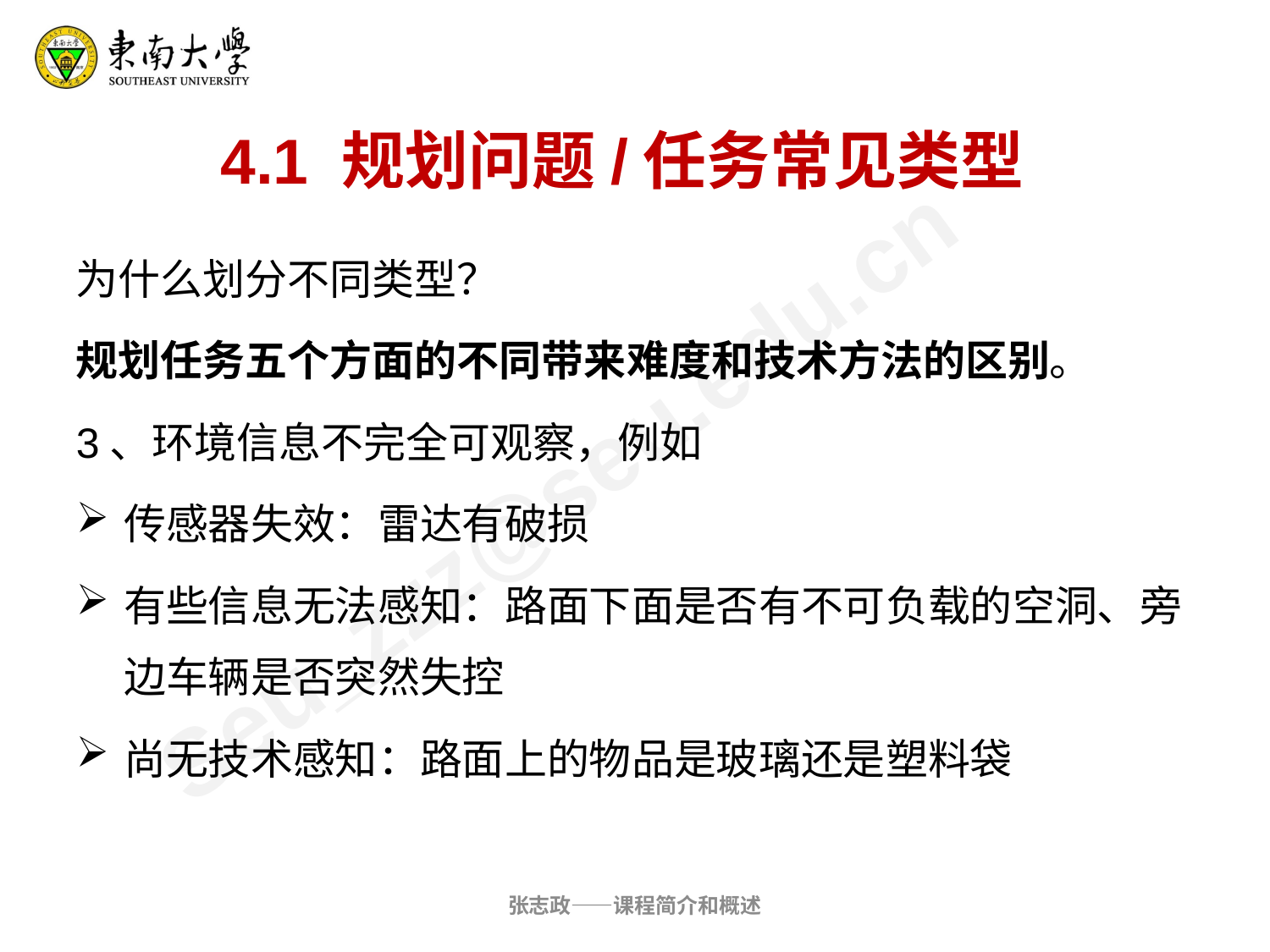

4.1 规划问题/任务常见类型
为什么划分不同类型？
规划任务五个方面的不同带来难度和技术方法的区别。
3、环境信息不完全可观察，例如
传感器失效：雷达有破损
有些信息无法感知：路面下面是否有不可负载的空洞、旁边车辆是否突然失控
尚无技术感知：路面上的物品是玻璃还是塑料袋

张志政——课程简介和概述
32